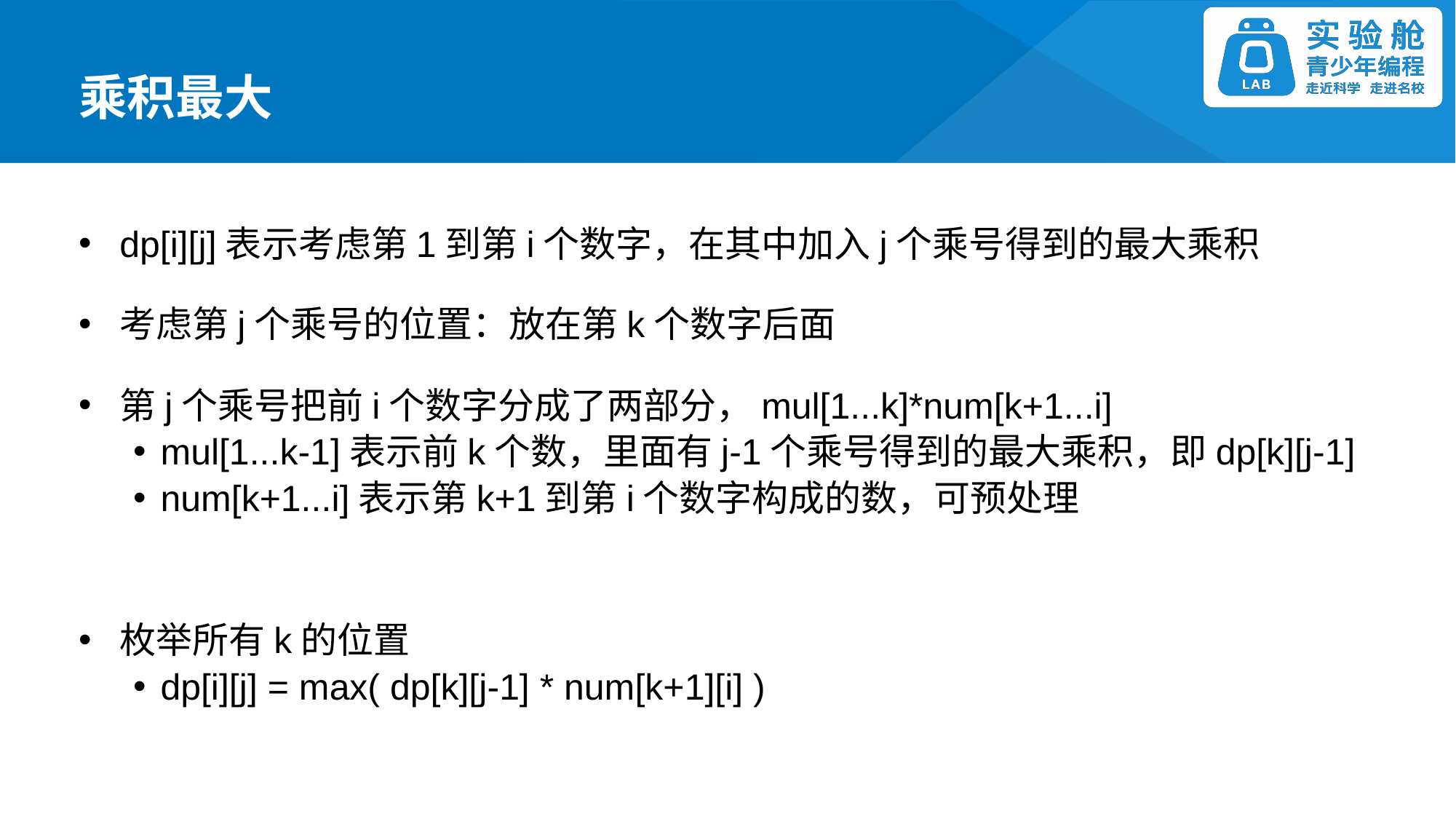

乘积最大
dp[i][j]表示考虑第1到第i个数字，在其中加入j个乘号得到的最大乘积
考虑第j个乘号的位置：放在第k个数字后面
第j个乘号把前i个数字分成了两部分，mul[1...k]*num[k+1...i]
mul[1...k-1]表示前k个数，里面有j-1个乘号得到的最大乘积，即dp[k][j-1]
num[k+1...i]表示第k+1到第i个数字构成的数，可预处理

枚举所有k的位置
dp[i][j] = max( dp[k][j-1] * num[k+1][i] )